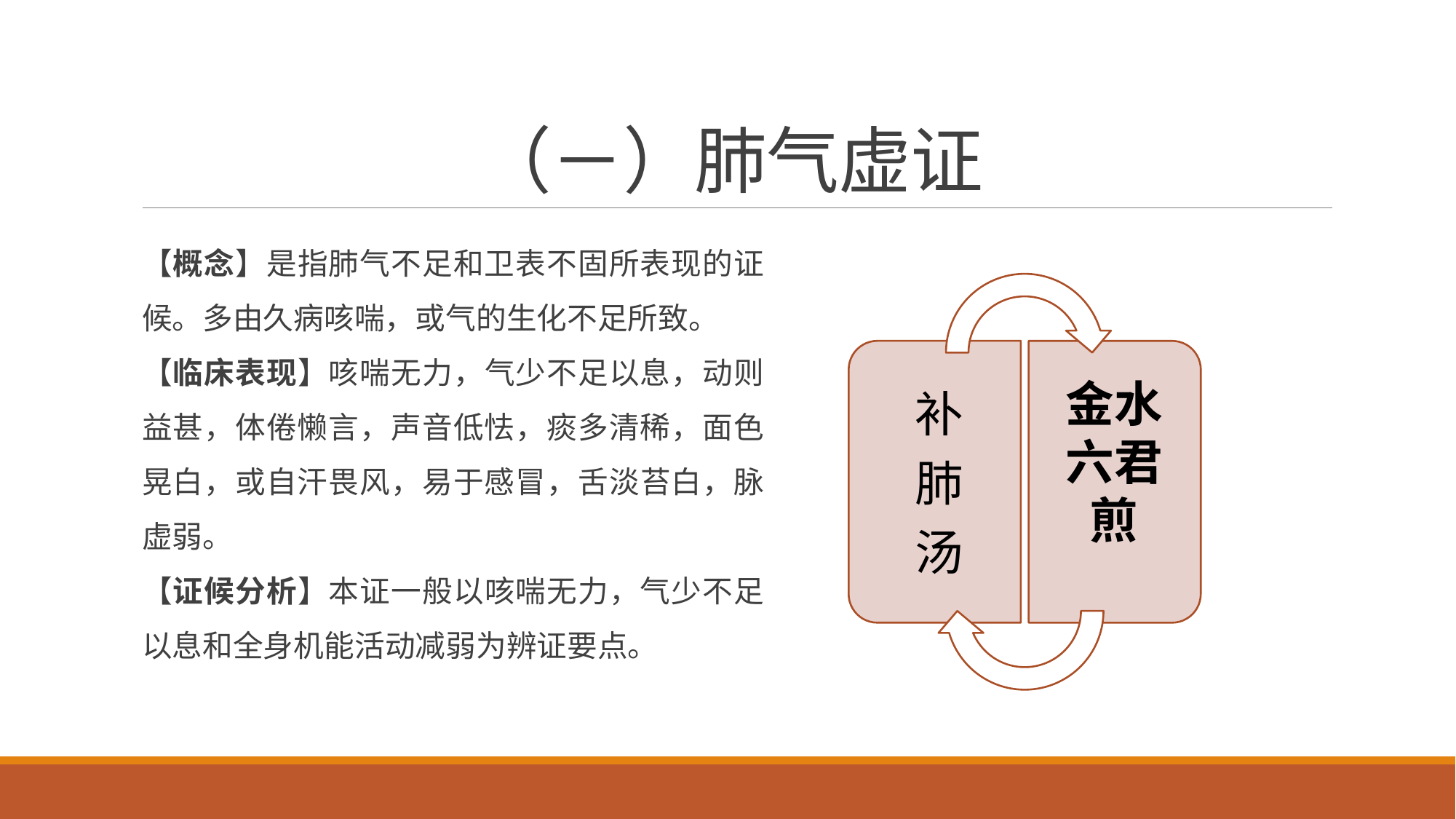

# （－）肺气虚证
【概念】是指肺气不足和卫表不固所表现的证候。多由久病咳喘，或气的生化不足所致。
【临床表现】咳喘无力，气少不足以息，动则益甚，体倦懒言，声音低怯，痰多清稀，面色晃白，或自汗畏风，易于感冒，舌淡苔白，脉虚弱。
【证候分析】本证一般以咳喘无力，气少不足以息和全身机能活动减弱为辨证要点。
补
肺
汤
金水六君煎